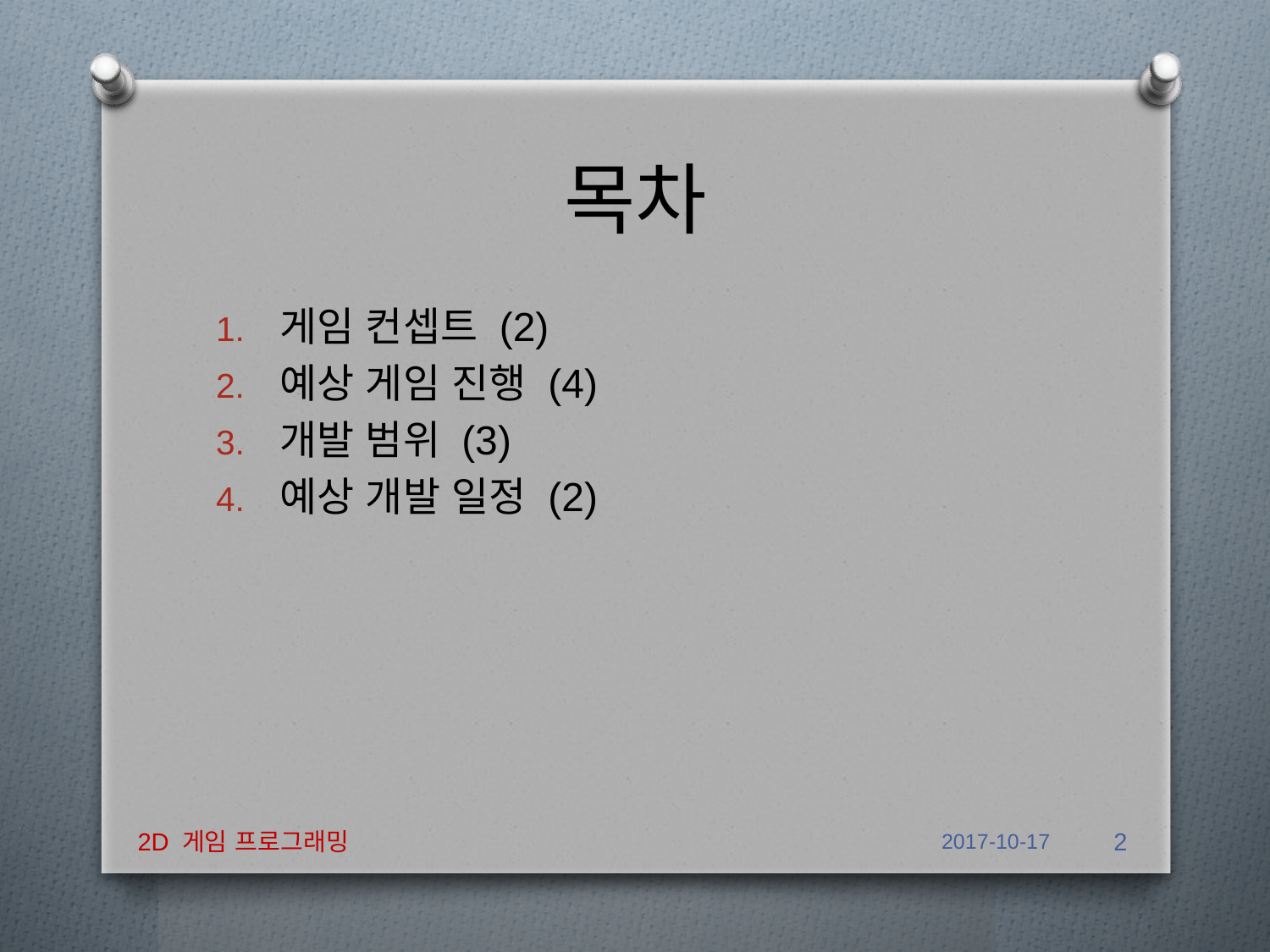

# 목차
게임 컨셉트 (2)
예상 게임 진행 (4)
개발 범위 (3)
예상 개발 일정 (2)
2D 게임 프로그래밍
2017-10-17
2